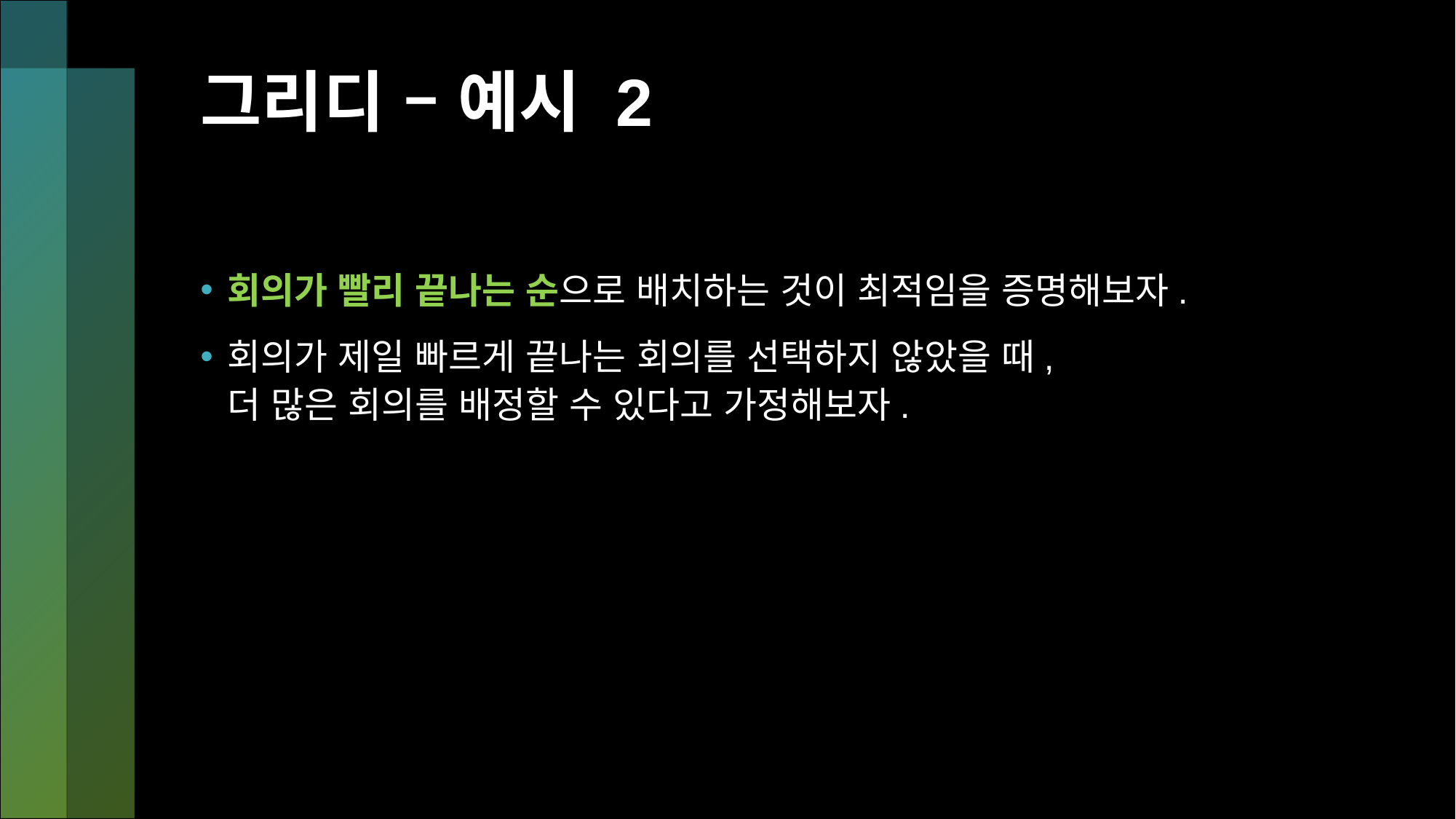

# 그리디 – 예시 2
회의가 빨리 끝나는 순으로 배치하는 것이 최적임을 증명해보자.
회의가 제일 빠르게 끝나는 회의를 선택하지 않았을 때,
더 많은 회의를 배정할 수 있다고 가정해보자.